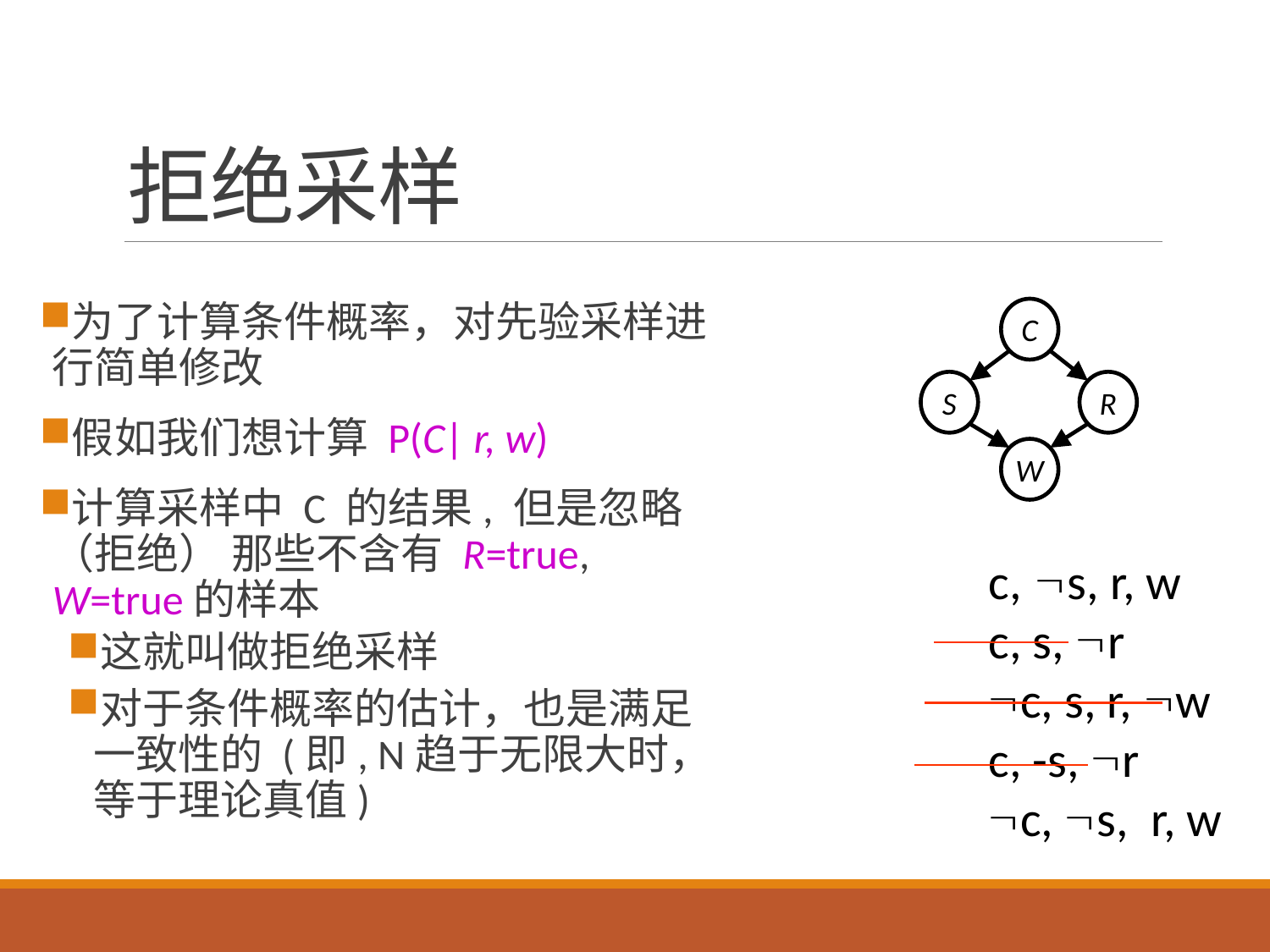

# 拒绝采样

为了计算条件概率，对先验采样进行简单修改
假如我们想计算 P(C| r, w)
计算采样中 C 的结果, 但是忽略（拒绝） 那些不含有 R=true, W=true的样本
这就叫做拒绝采样
对于条件概率的估计，也是满足一致性的 (即, N趋于无限大时，等于理论真值)
C
S
R
W
	c, ¬s, r, w
	c, s, ¬r
	¬c, s, r, ¬w
	c, -s, ¬r
	¬c, ¬s,  r, w